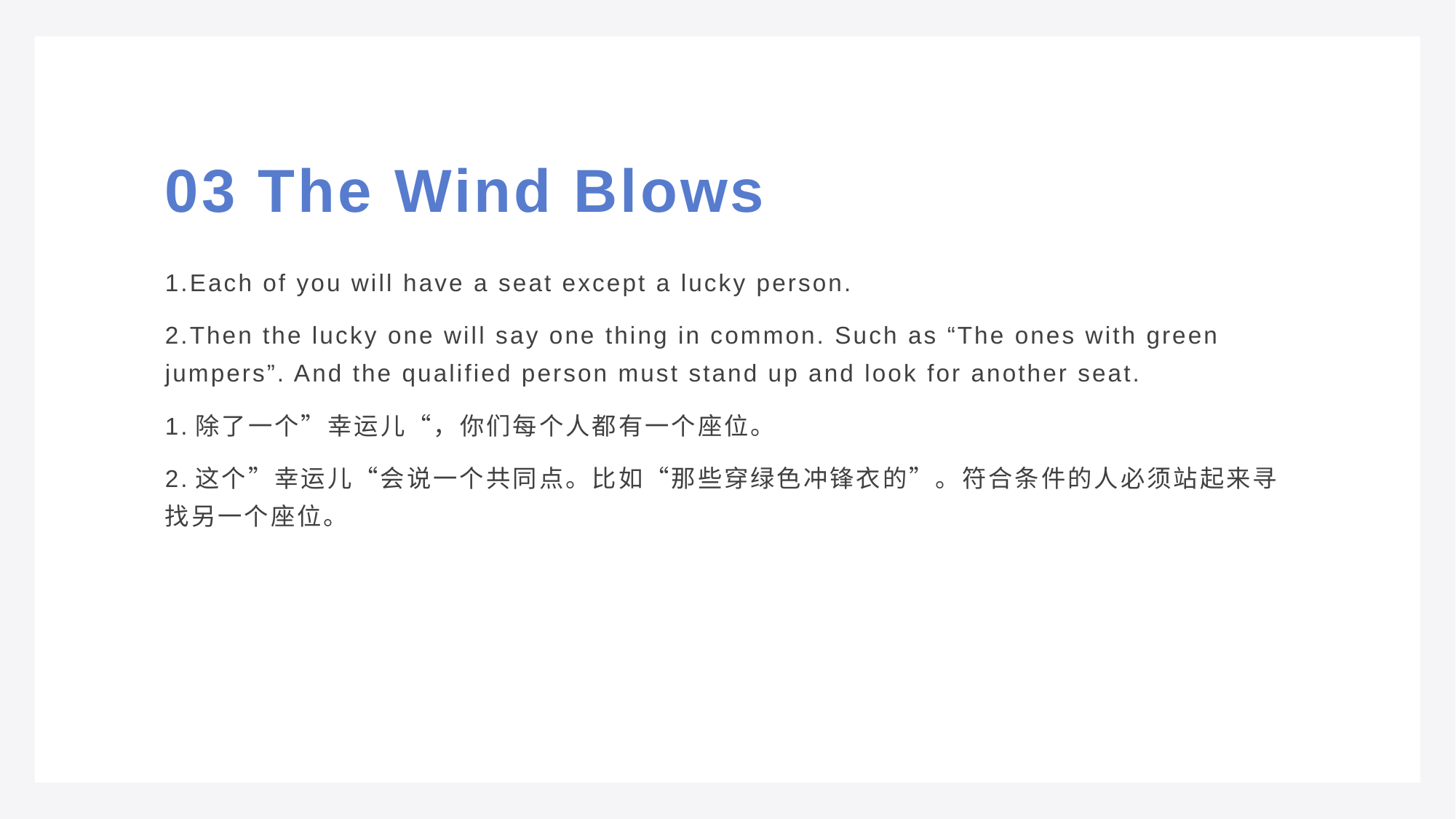

# 03 The Wind Blows
1.Each of you will have a seat except a lucky person.
2.Then the lucky one will say one thing in common. Such as “The ones with green jumpers”. And the qualified person must stand up and look for another seat.
1.除了一个”幸运儿“，你们每个人都有一个座位。
2.这个”幸运儿“会说一个共同点。比如“那些穿绿色冲锋衣的”。符合条件的人必须站起来寻找另一个座位。